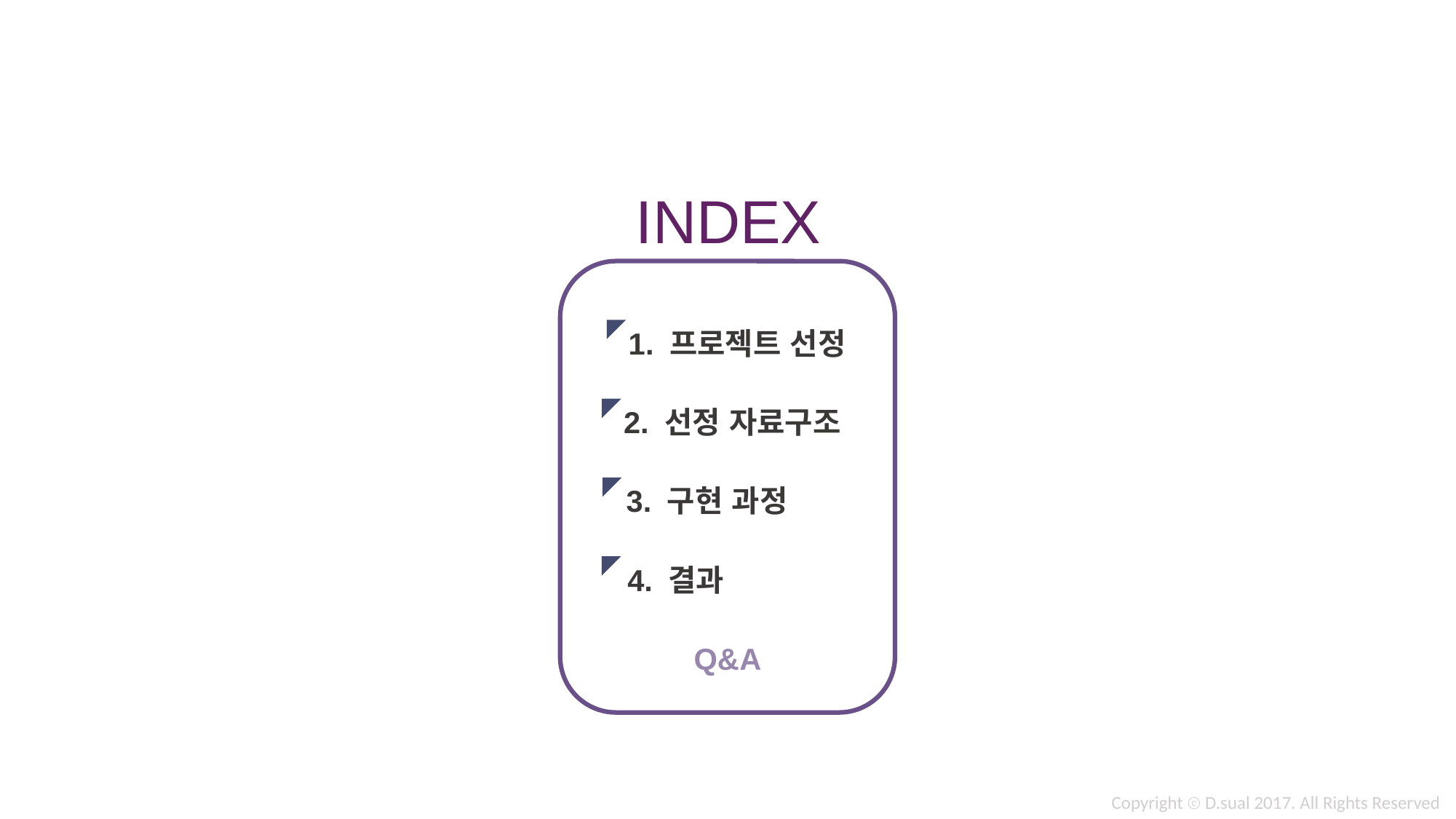

INDEX

1. 프로젝트 선정

2. 선정 자료구조

3. 구현 과정

4. 결과

Q&A
Copyright ⓒ D.sual 2017. All Rights Reserved